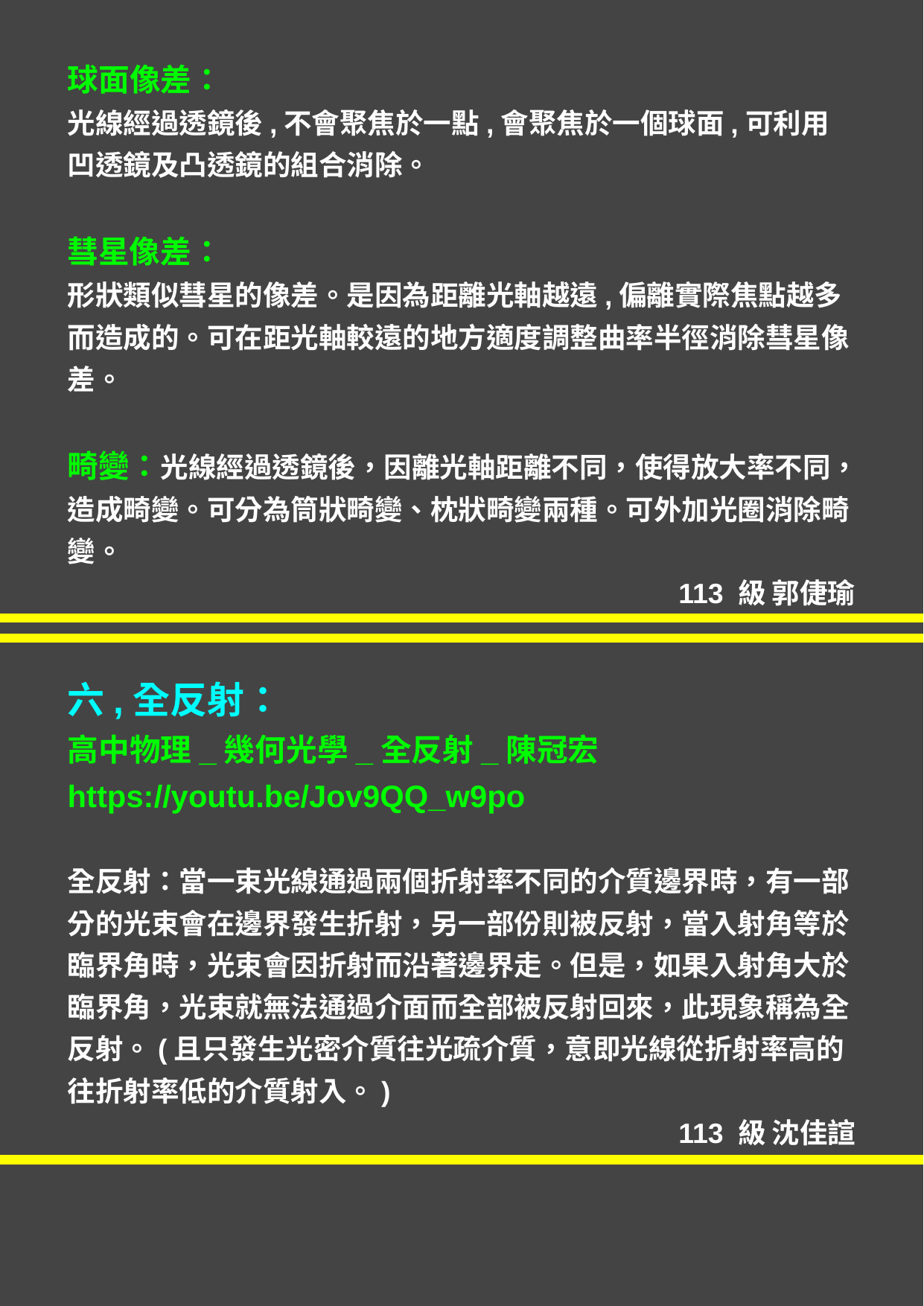

球面像差：
光線經過透鏡後,不會聚焦於一點,會聚焦於一個球面,可利用凹透鏡及凸透鏡的組合消除。

彗星像差：
形狀類似彗星的像差。是因為距離光軸越遠,偏離實際焦點越多而造成的。可在距光軸較遠的地方適度調整曲率半徑消除彗星像差。

畸變：光線經過透鏡後，因離光軸距離不同，使得放大率不同，造成畸變。可分為筒狀畸變、枕狀畸變兩種。可外加光圈消除畸變。
113 級 郭倢瑜

六,全反射：
高中物理_幾何光學_全反射_陳冠宏
https://youtu.be/Jov9QQ_w9po

全反射：當一束光線通過兩個折射率不同的介質邊界時，有一部分的光束會在邊界發生折射，另一部份則被反射，當入射角等於臨界角時，光束會因折射而沿著邊界走。但是，如果入射角大於臨界角，光束就無法通過介面而全部被反射回來，此現象稱為全
反射。(且只發生光密介質往光疏介質，意即光線從折射率高的往折射率低的介質射入。)
113 級 沈佳諠